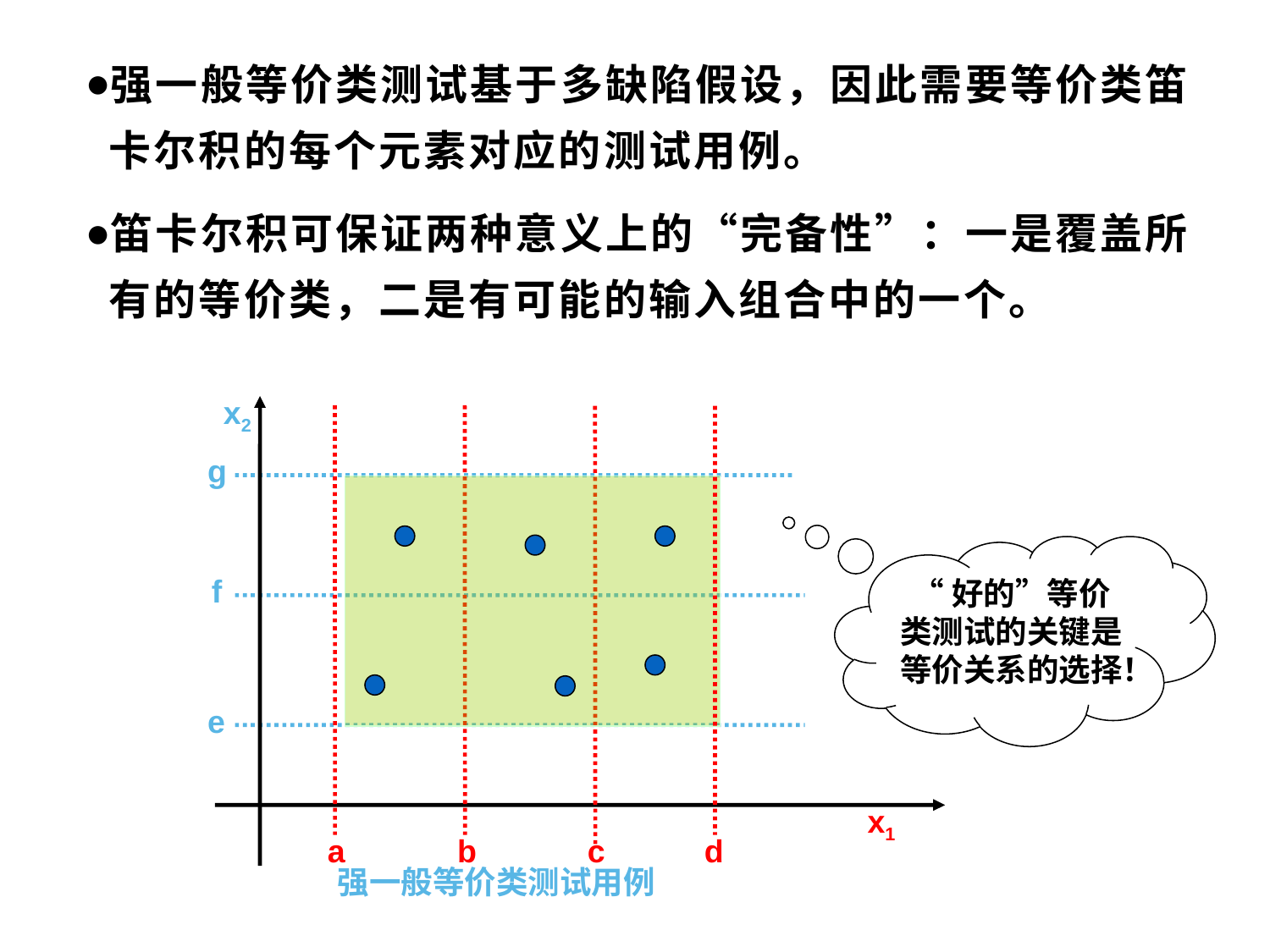

强一般等价类测试基于多缺陷假设，因此需要等价类笛卡尔积的每个元素对应的测试用例。
笛卡尔积可保证两种意义上的“完备性”：一是覆盖所有的等价类，二是有可能的输入组合中的一个。
x2

g

“好的”等价类测试的关键是等价关系的选择！
f

e

x1

a
b
c
d
强一般等价类测试用例